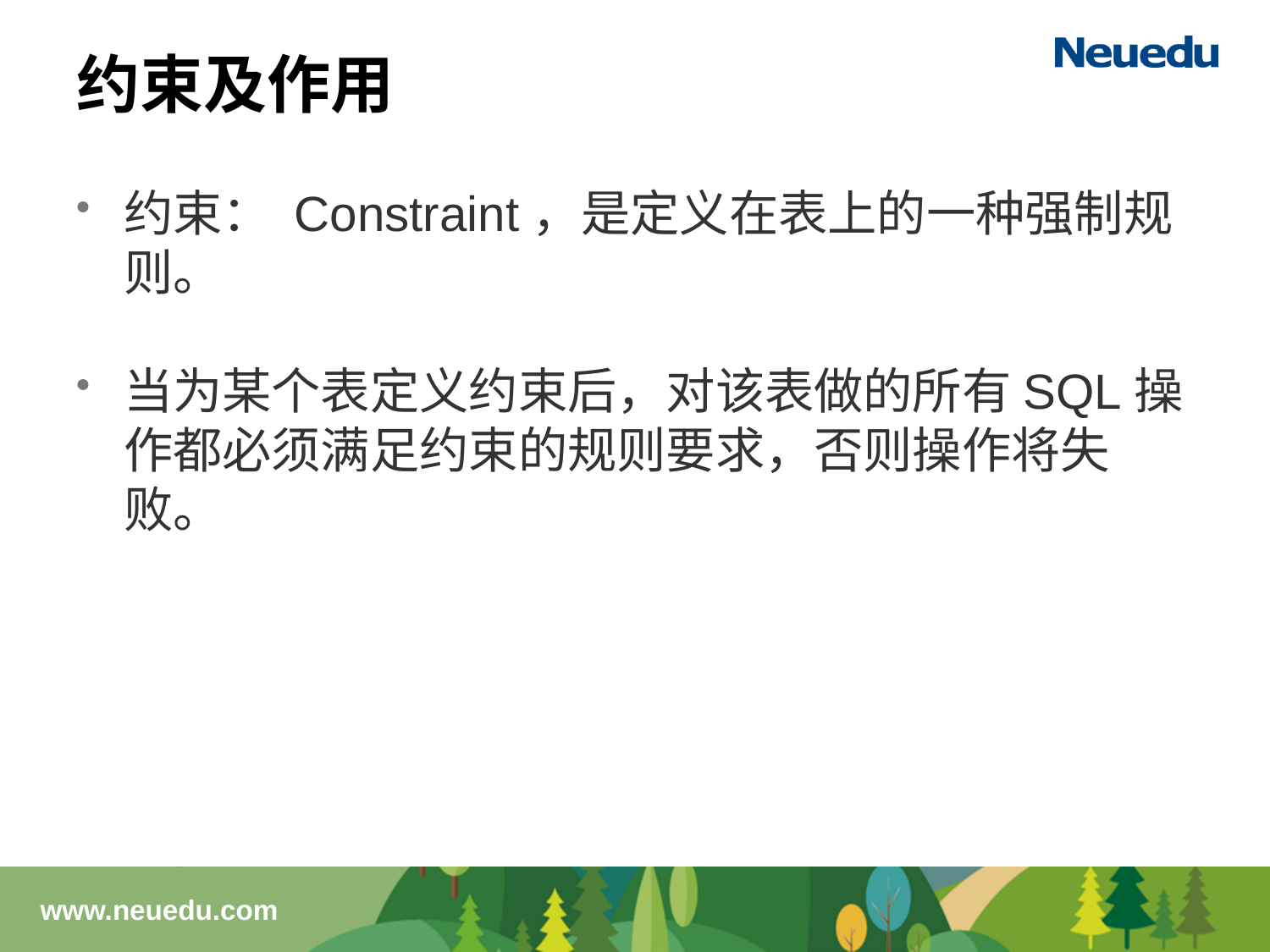

# 约束及作用
约束： Constraint，是定义在表上的一种强制规则。

当为某个表定义约束后，对该表做的所有SQL操作都必须满足约束的规则要求，否则操作将失败。